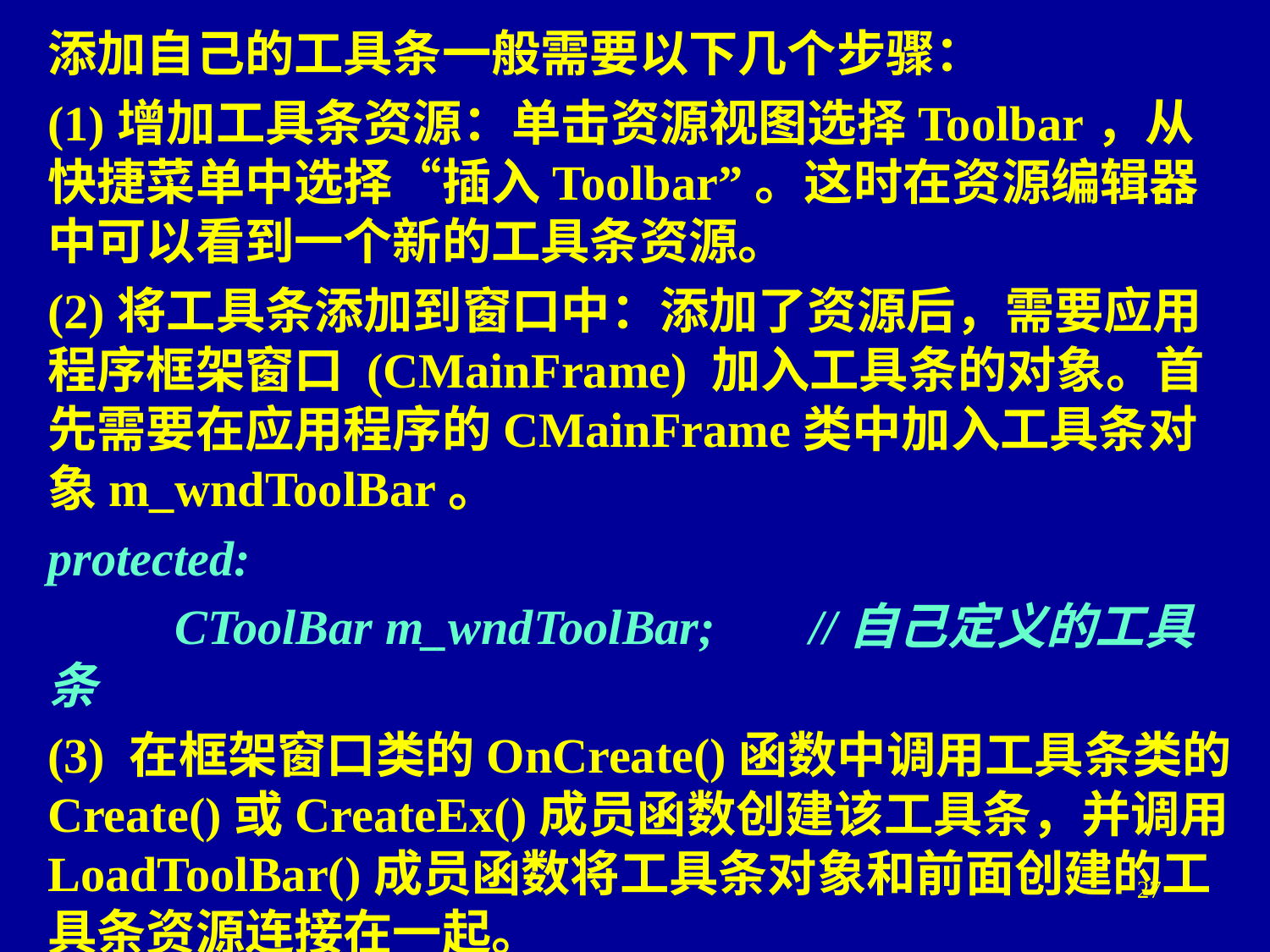

添加自己的工具条一般需要以下几个步骤：
(1)增加工具条资源：单击资源视图选择Toolbar，从快捷菜单中选择“插入Toolbar”。这时在资源编辑器中可以看到一个新的工具条资源。
(2)将工具条添加到窗口中：添加了资源后，需要应用程序框架窗口 (CMainFrame) 加入工具条的对象。首先需要在应用程序的CMainFrame类中加入工具条对象m_wndToolBar。
protected:
	CToolBar m_wndToolBar;	//自己定义的工具条
(3) 在框架窗口类的OnCreate()函数中调用工具条类的Create()或CreateEx()成员函数创建该工具条，并调用LoadToolBar()成员函数将工具条对象和前面创建的工具条资源连接在一起。
27